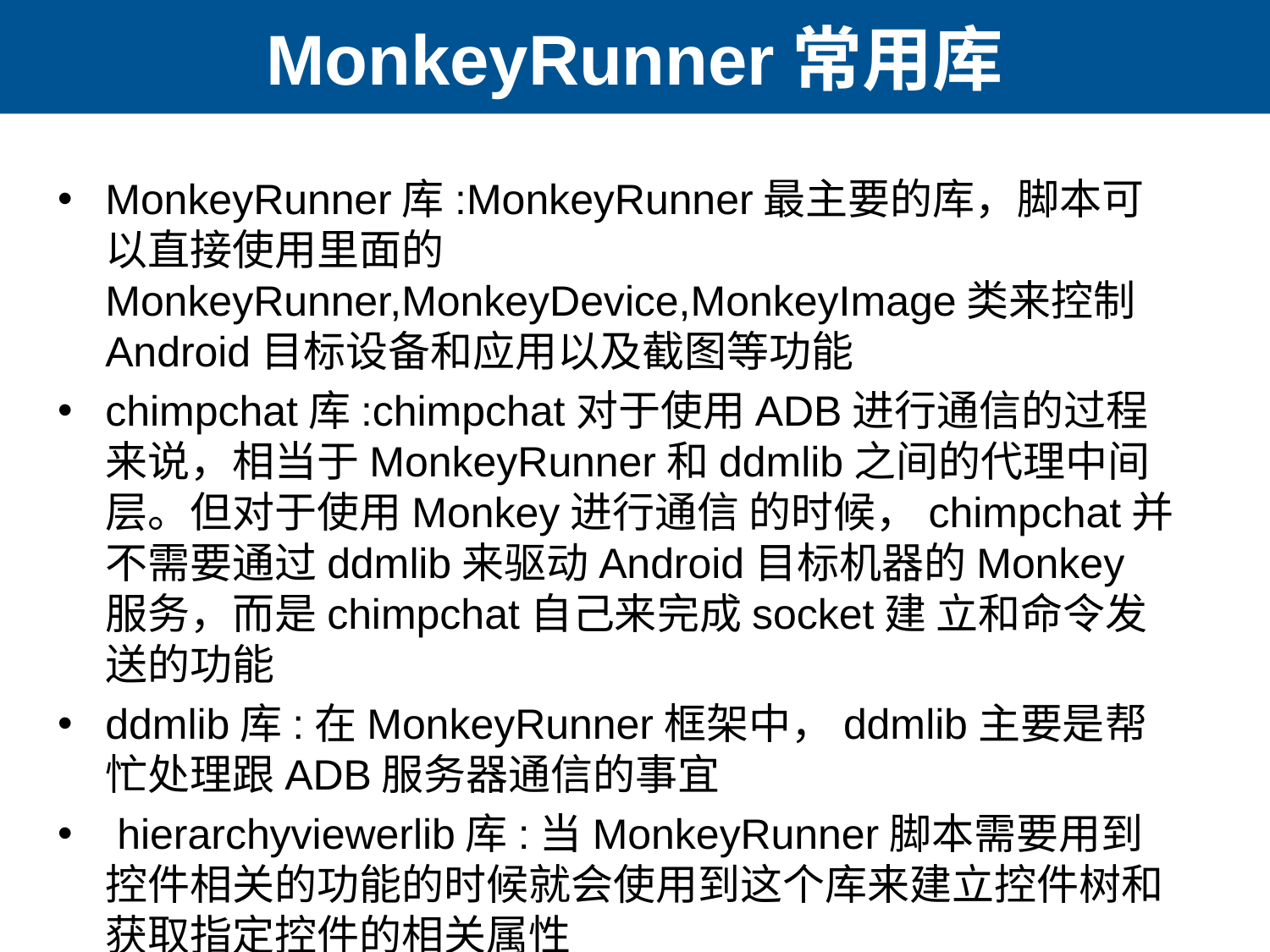

# MonkeyRunner常用库
MonkeyRunner库:MonkeyRunner最主要的库，脚本可以直接使用里面的MonkeyRunner,MonkeyDevice,MonkeyImage类来控制Android目标设备和应用以及截图等功能
chimpchat库:chimpchat对于使用ADB进行通信的过程来说，相当于MonkeyRunner和ddmlib之间的代理中间层。但对于使用Monkey进行通信 的时候，chimpchat并不需要通过ddmlib来驱动Android目标机器的Monkey服务，而是chimpchat自己来完成socket建 立和命令发送的功能
ddmlib库:在MonkeyRunner框架中，ddmlib主要是帮忙处理跟ADB服务器通信的事宜
 hierarchyviewerlib库:当MonkeyRunner脚本需要用到控件相关的功能的时候就会使用到这个库来建立控件树和获取指定控件的相关属性